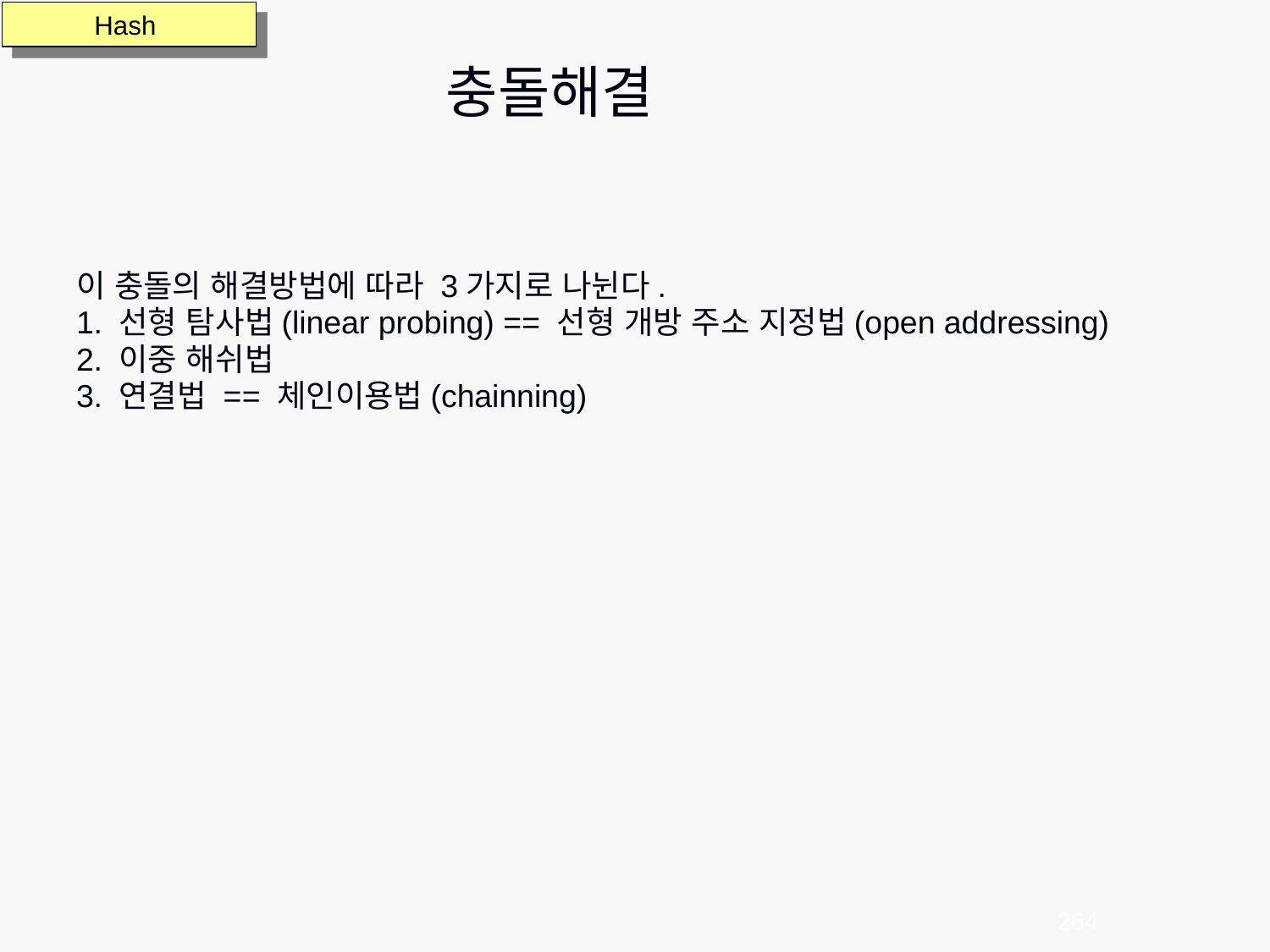

충돌해결

이 충돌의 해결방법에 따라 3가지로 나뉜다.
1. 선형 탐사법(linear probing) == 선형 개방 주소 지정법(open addressing)
2. 이중 해쉬법
3. 연결법 == 체인이용법(chainning)
Hash
264